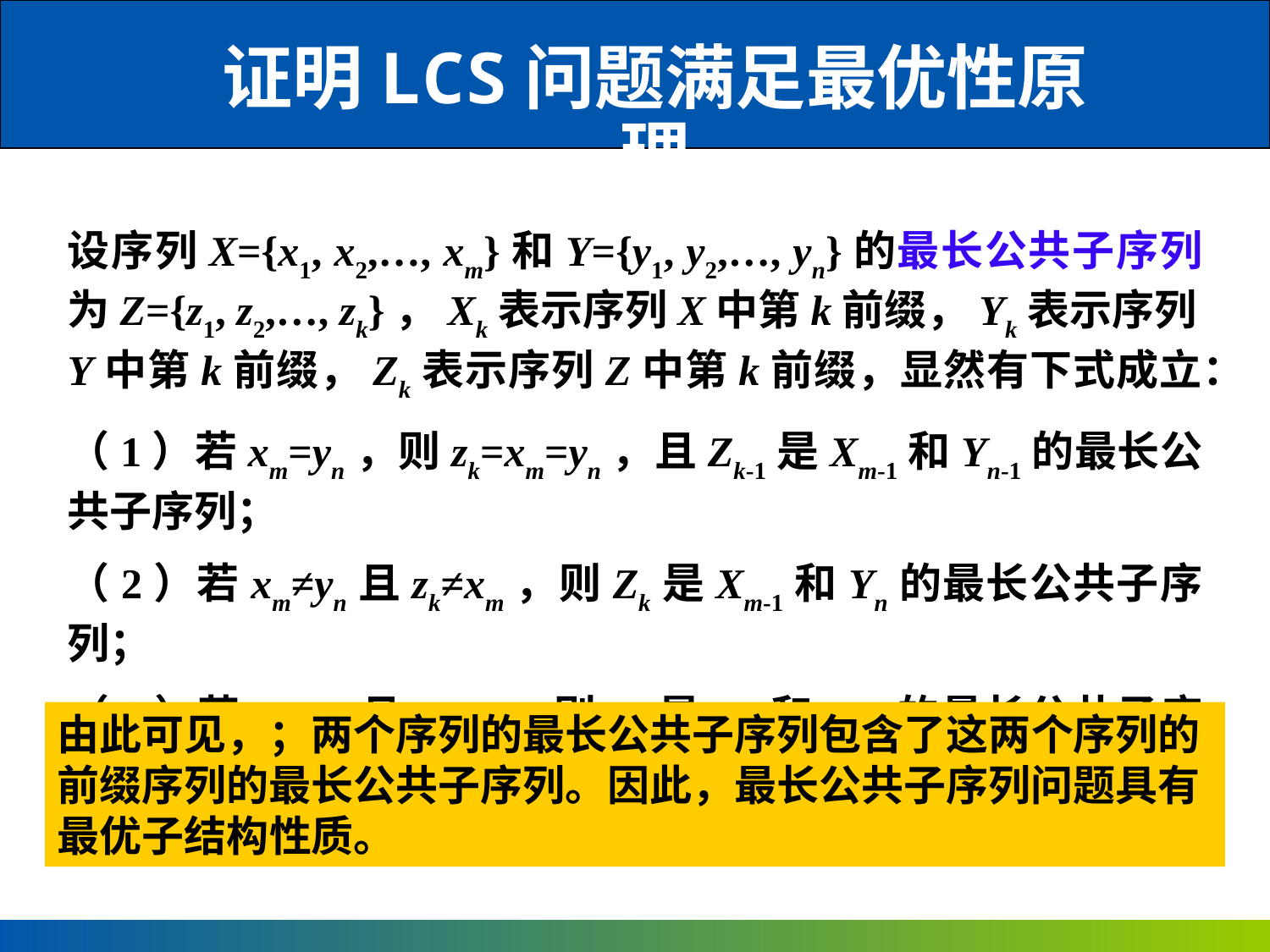

证明LCS问题满足最优性原理
设序列X={x1, x2,…, xm}和Y={y1, y2,…, yn}的最长公共子序列为Z={z1, z2,…, zk}，Xk表示序列X中第k前缀，Yk表示序列Y中第k前缀，Zk表示序列Z中第k前缀，显然有下式成立：
（1）若xm=yn，则zk=xm=yn，且Zk-1是Xm-1和Yn-1的最长公共子序列；
（2）若xm≠yn且zk≠xm，则Zk是Xm-1和Yn的最长公共子序列；
（3）若xm≠yn且zk≠yn，则Zk是Xm和Yn-1的最长公共子序列。
由此可见，；两个序列的最长公共子序列包含了这两个序列的前缀序列的最长公共子序列。因此，最长公共子序列问题具有最优子结构性质。